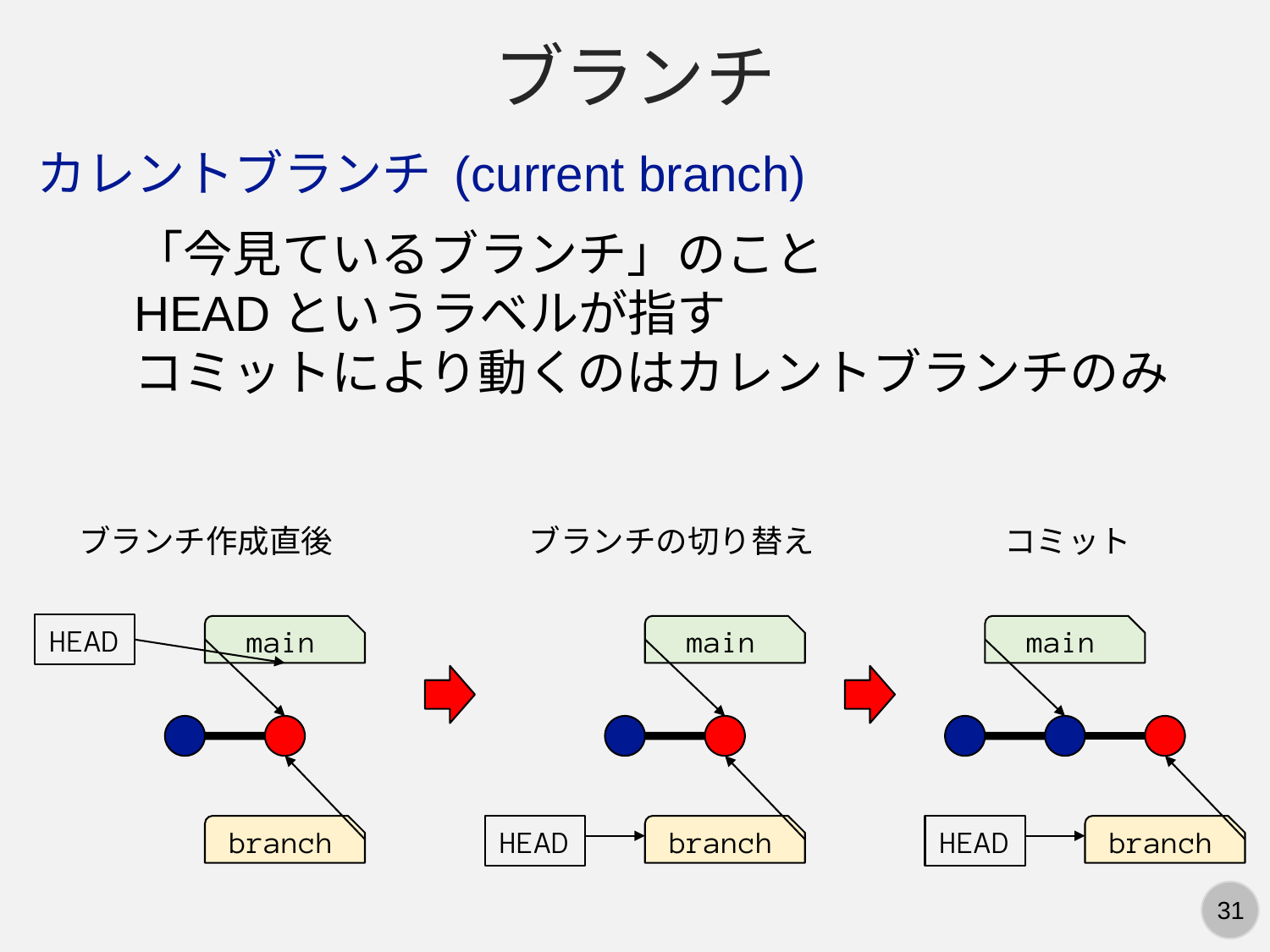

ブランチ
カレントブランチ (current branch)
「今見ているブランチ」のこと
HEADというラベルが指す
コミットにより動くのはカレントブランチのみ
ブランチ作成直後
ブランチの切り替え
コミット
HEAD
main
main
main

branch
HEAD
branch
HEAD
branch